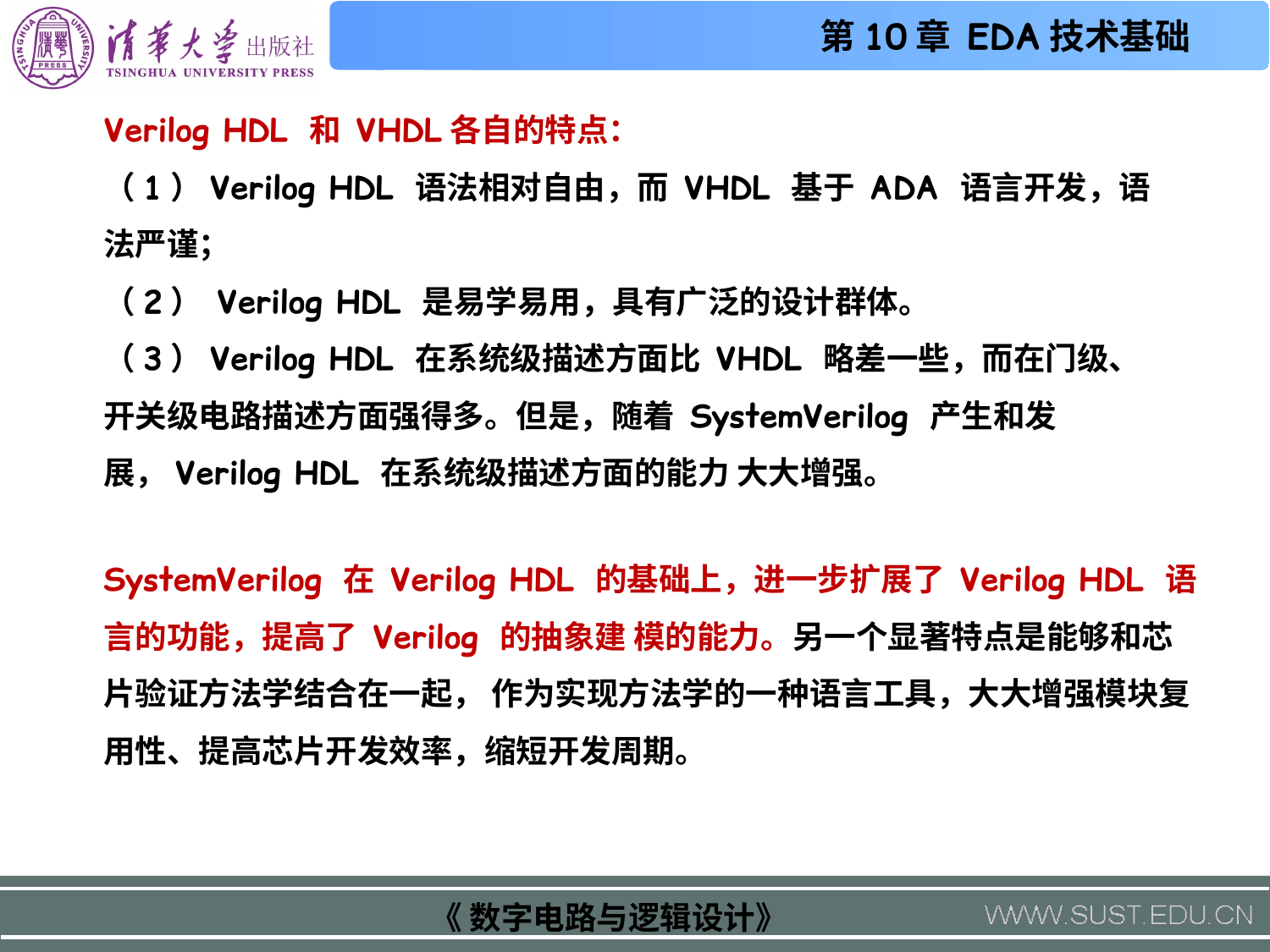

Verilog HDL 和 VHDL各自的特点：
（1）Verilog HDL 语法相对自由，而 VHDL 基于 ADA 语言开发，语法严谨；
（2） Verilog HDL 是易学易用，具有广泛的设计群体。
（3）Verilog HDL 在系统级描述方面比 VHDL 略差一些，而在门级、开关级电路描述方面强得多。但是，随着 SystemVerilog 产生和发展，Verilog HDL 在系统级描述方面的能力 大大增强。
SystemVerilog 在 Verilog HDL 的基础上，进一步扩展了 Verilog HDL 语言的功能，提高了 Verilog 的抽象建 模的能力。另一个显著特点是能够和芯片验证方法学结合在一起， 作为实现方法学的一种语言工具，大大增强模块复用性、提高芯片开发效率，缩短开发周期。